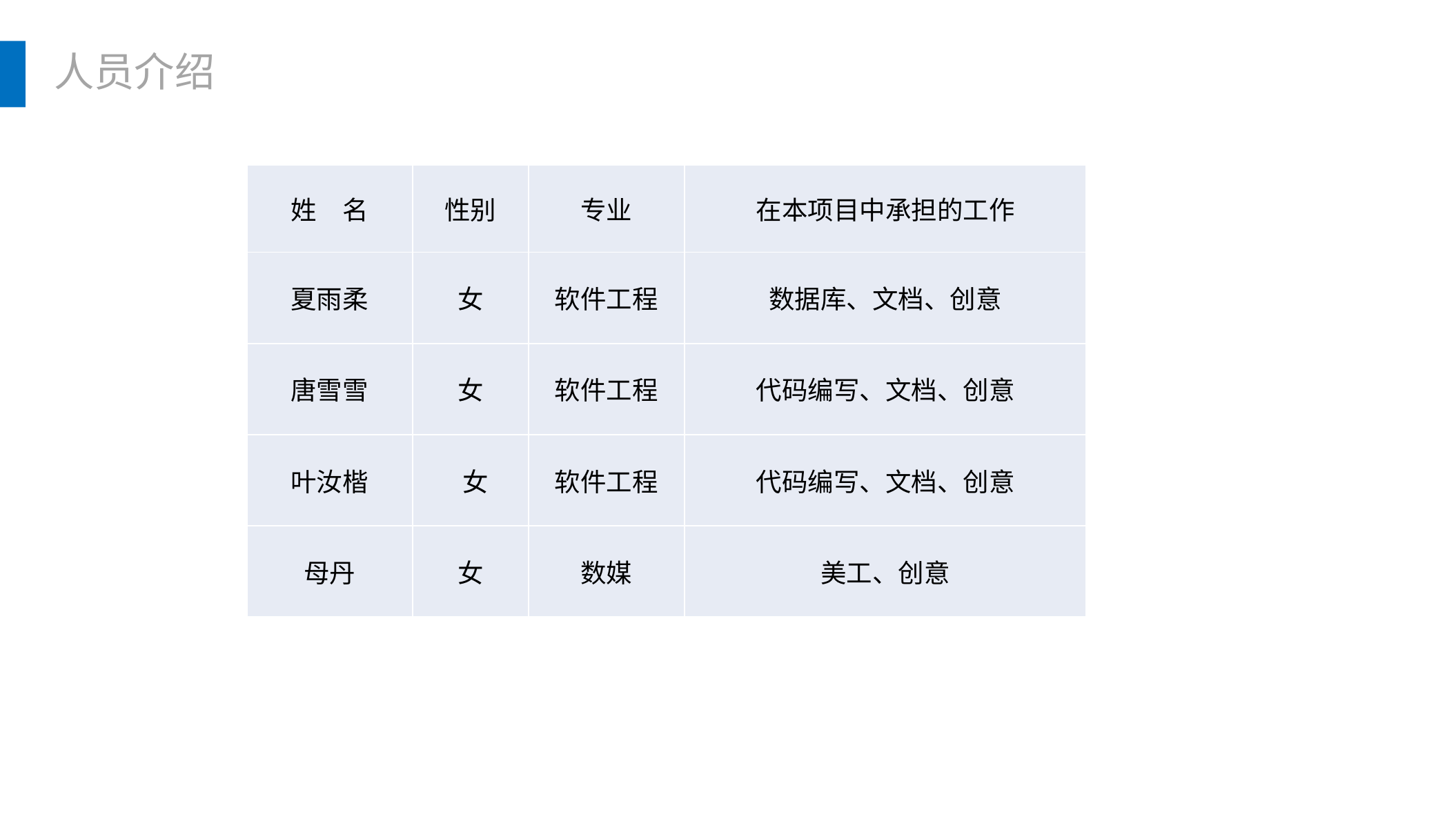

人员介绍
| 姓　名 | 性别 | 专业 | 在本项目中承担的工作 |
| --- | --- | --- | --- |
| 夏雨柔 | 女 | 软件工程 | 数据库、文档、创意 |
| 唐雪雪 | 女 | 软件工程 | 代码编写、文档、创意 |
| 叶汝楷 | 女 | 软件工程 | 代码编写、文档、创意 |
| 母丹 | 女 | 数媒 | 美工、创意 |